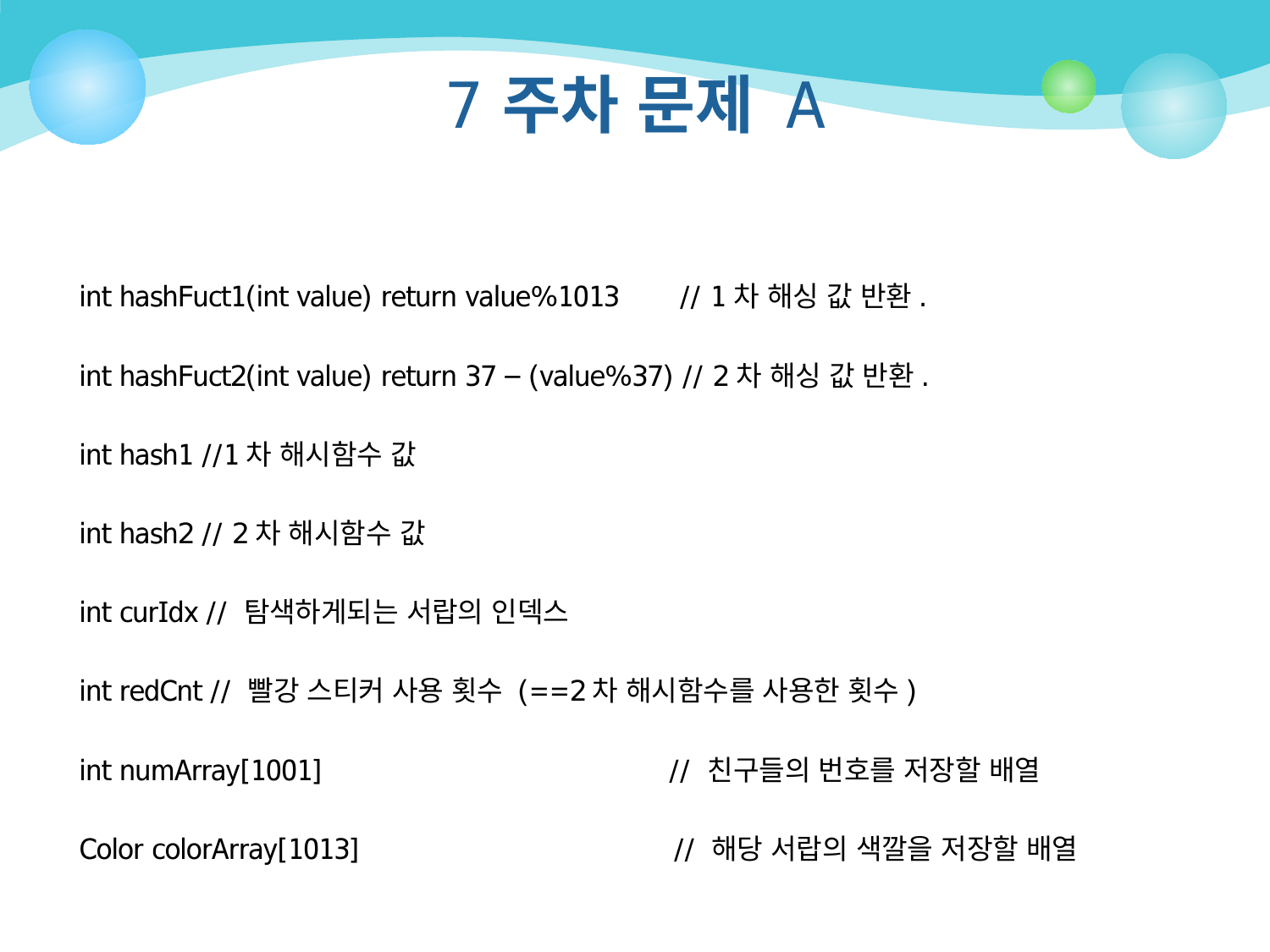

# 7주차 문제 A
int hashFuct1(int value) return value%1013       // 1차 해싱 값 반환.

int hashFuct2(int value) return 37 – (value%37) // 2차 해싱 값 반환.

int hash1 //1차 해시함수 값

int hash2 // 2차 해시함수 값

int curIdx // 탐색하게되는 서랍의 인덱스

int redCnt // 빨강 스티커 사용 횟수 (==2차 해시함수를 사용한 횟수)

int numArray[1001]                                        // 친구들의 번호를 저장할 배열

Color colorArray[1013]		          // 해당 서랍의 색깔을 저장할 배열